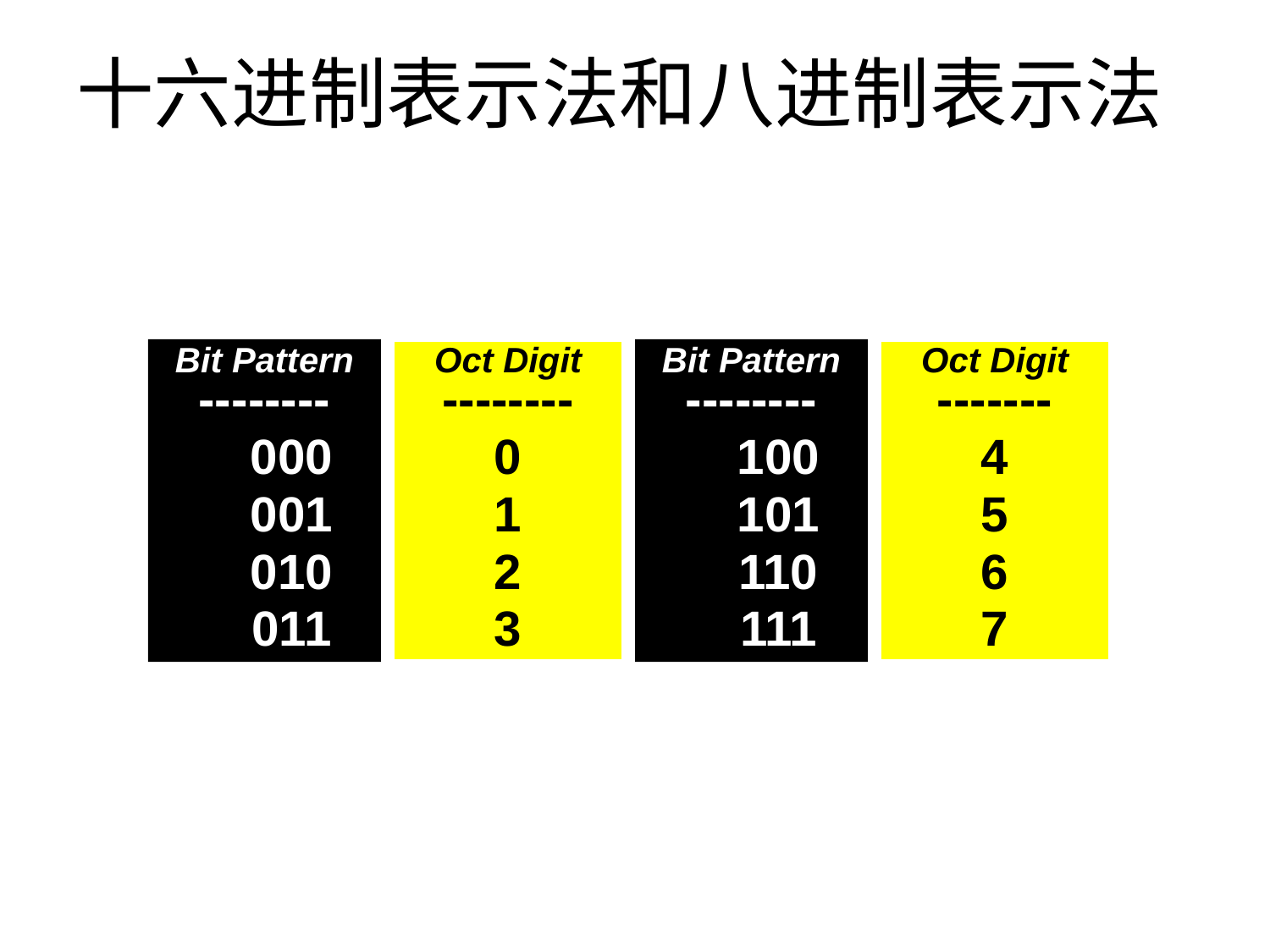

# 十六进制表示法和八进制表示法
Bit Pattern
--------
000
001
010
011
Oct Digit
--------
0
1
2
3
Bit Pattern
--------
100
101
110
111
Oct Digit
-------
4
5
6
7